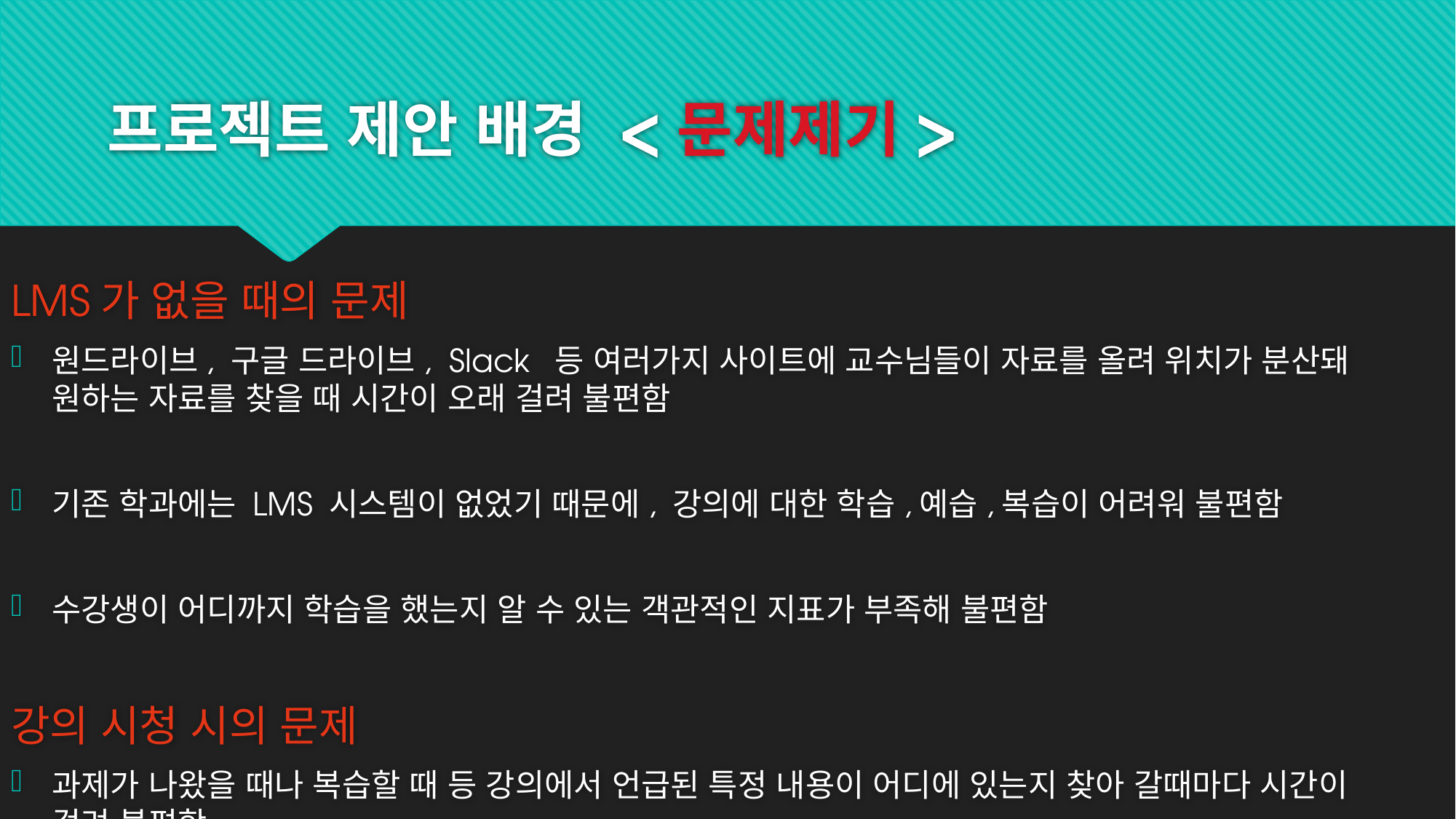

# 프로젝트 제안 배경 <문제제기>
LMS가 없을 때의 문제
원드라이브, 구글 드라이브,  Slack  등 여러가지 사이트에 교수님들이 자료를 올려 위치가 분산돼 원하는 자료를 찾을 때 시간이 오래 걸려 불편함

기존 학과에는 LMS 시스템이 없었기 때문에, 강의에 대한 학습,예습,복습이 어려워 불편함

수강생이 어디까지 학습을 했는지 알 수 있는 객관적인 지표가 부족해 불편함

강의 시청 시의 문제
과제가 나왔을 때나 복습할 때 등 강의에서 언급된 특정 내용이 어디에 있는지 찾아 갈때마다 시간이 걸려 불편함